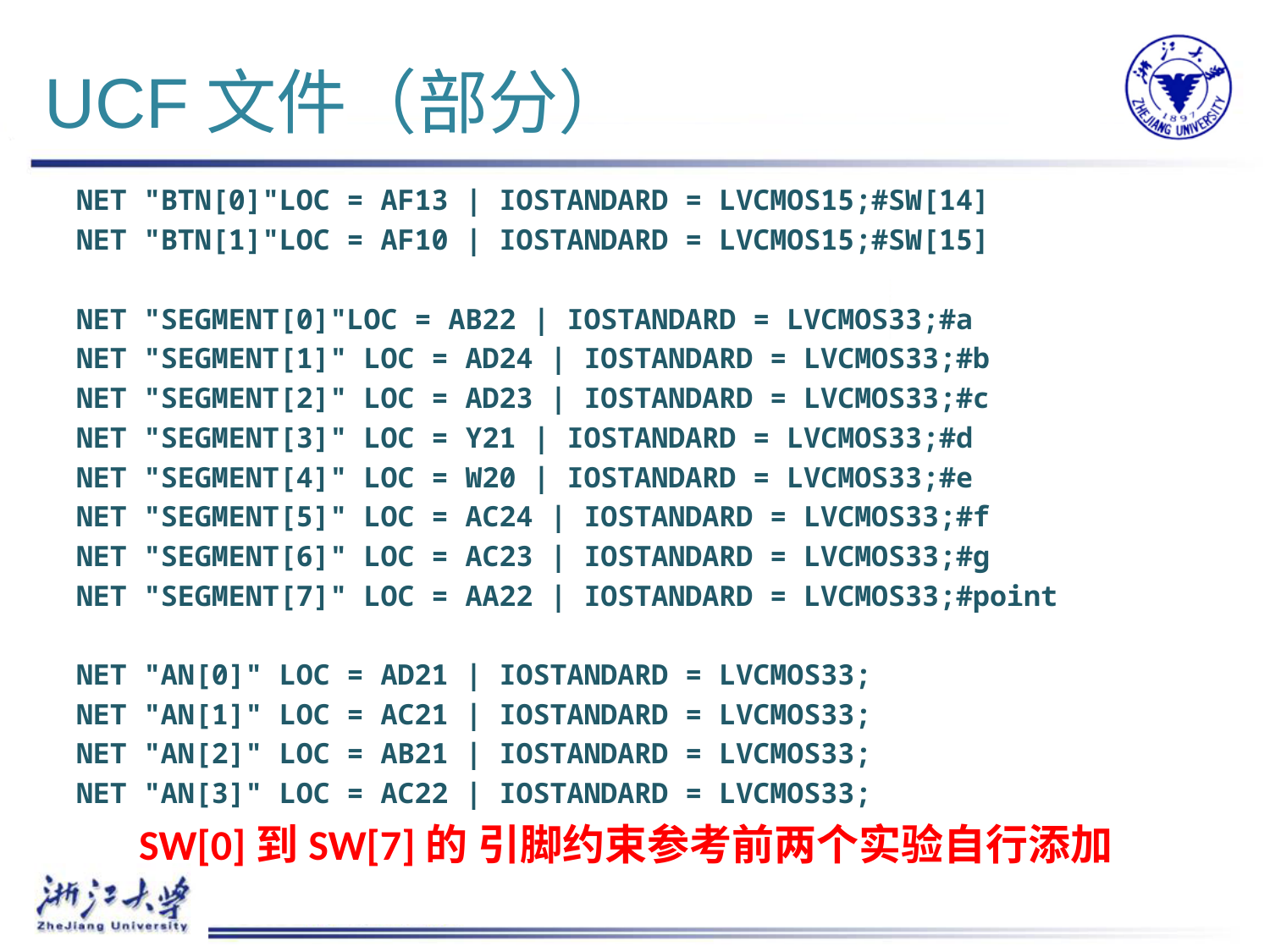

# UCF文件（部分）
NET "BTN[0]"LOC = AF13 | IOSTANDARD = LVCMOS15;#SW[14]
NET "BTN[1]"LOC = AF10 | IOSTANDARD = LVCMOS15;#SW[15]

NET "SEGMENT[0]"LOC = AB22 | IOSTANDARD = LVCMOS33;#a
NET "SEGMENT[1]" LOC = AD24 | IOSTANDARD = LVCMOS33;#b
NET "SEGMENT[2]" LOC = AD23 | IOSTANDARD = LVCMOS33;#c
NET "SEGMENT[3]" LOC = Y21 | IOSTANDARD = LVCMOS33;#d
NET "SEGMENT[4]" LOC = W20 | IOSTANDARD = LVCMOS33;#e
NET "SEGMENT[5]" LOC = AC24 | IOSTANDARD = LVCMOS33;#f
NET "SEGMENT[6]" LOC = AC23 | IOSTANDARD = LVCMOS33;#g
NET "SEGMENT[7]" LOC = AA22 | IOSTANDARD = LVCMOS33;#point

NET "AN[0]" LOC = AD21 | IOSTANDARD = LVCMOS33;
NET "AN[1]" LOC = AC21 | IOSTANDARD = LVCMOS33;
NET "AN[2]" LOC = AB21 | IOSTANDARD = LVCMOS33;
NET "AN[3]" LOC = AC22 | IOSTANDARD = LVCMOS33;
SW[0]到SW[7]的 引脚约束参考前两个实验自行添加